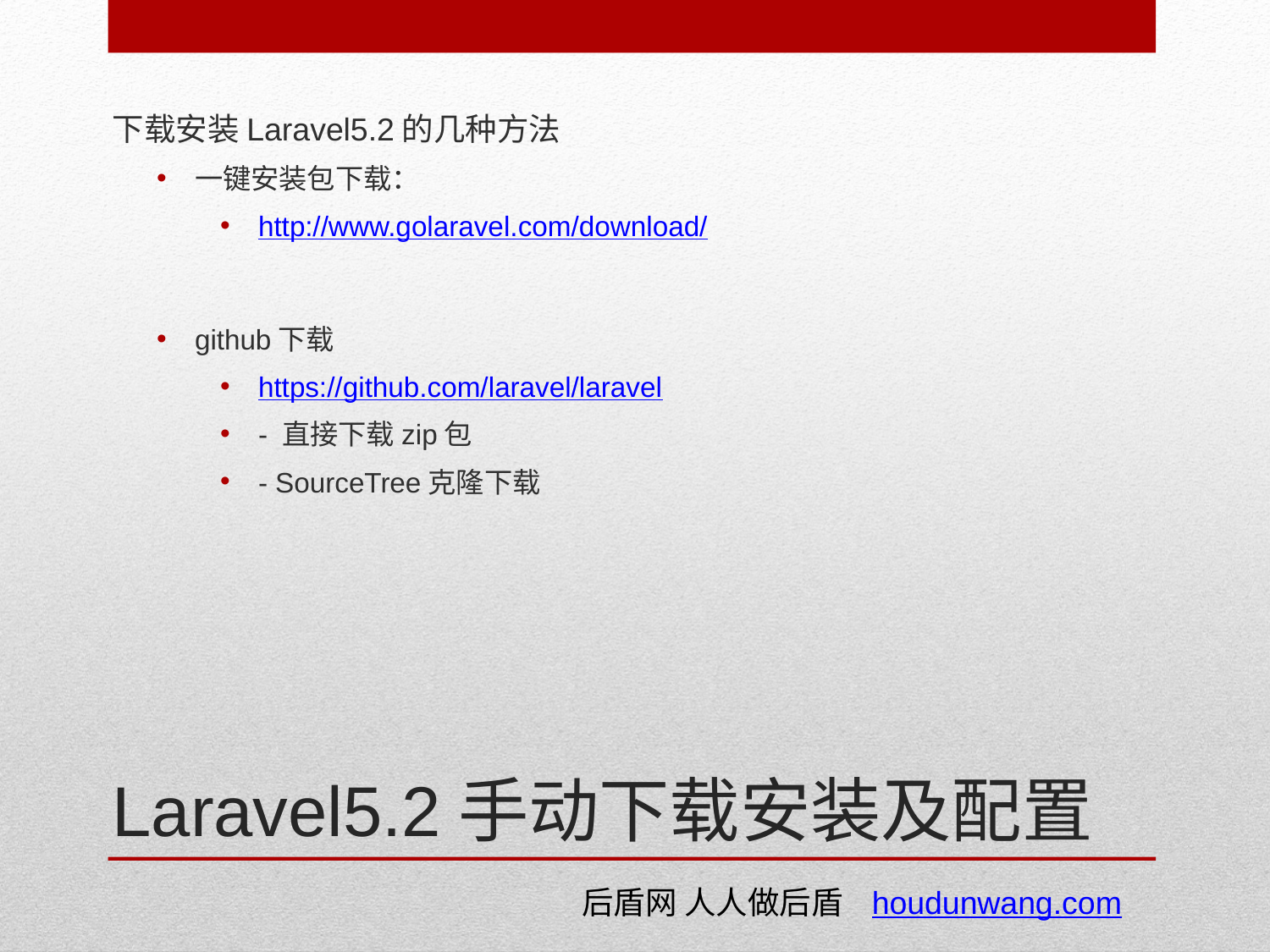

下载安装Laravel5.2的几种方法
一键安装包下载：
http://www.golaravel.com/download/

github下载
https://github.com/laravel/laravel
- 直接下载zip包
- SourceTree克隆下载

Laravel5.2手动下载安装及配置